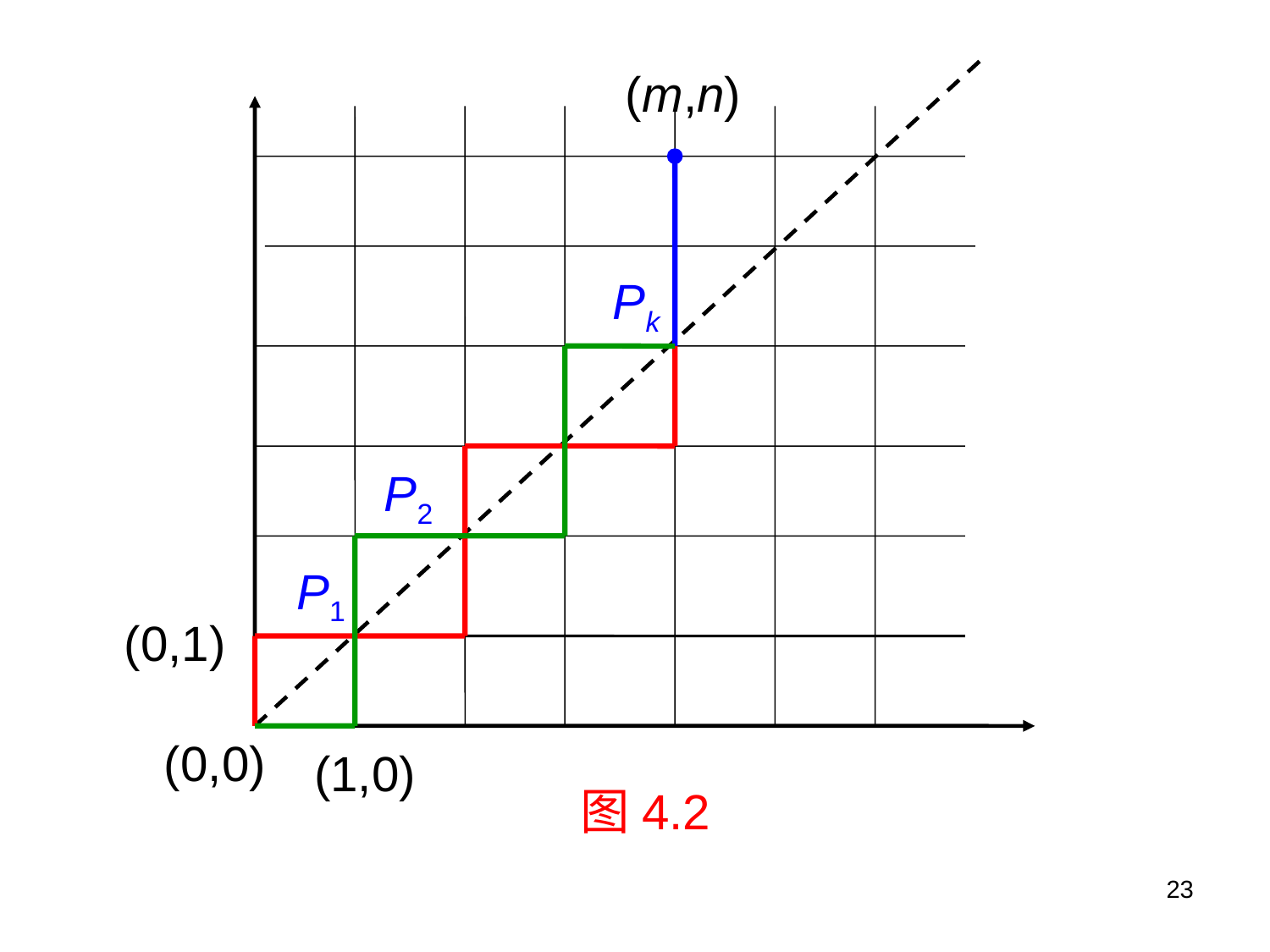

(m,n)

Pk

P2

P1
(0,1)

(0,0)

(1,0)
图4.2
23